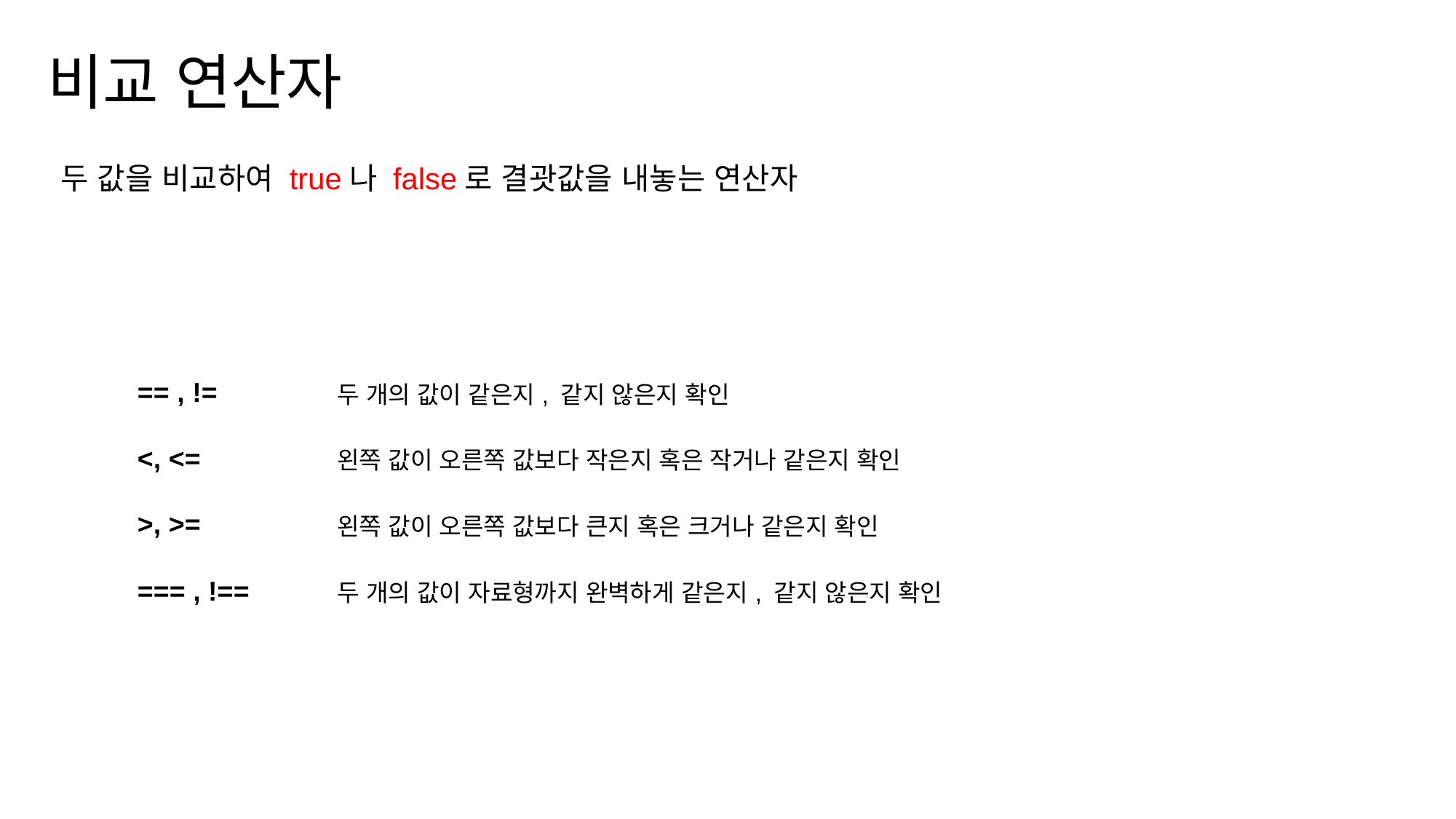

비교 연산자
두 값을 비교하여 true나 false로 결괏값을 내놓는 연산자
| == , != | 두 개의 값이 같은지, 같지 않은지 확인 |
| --- | --- |
| <, <= | 왼쪽 값이 오른쪽 값보다 작은지 혹은 작거나 같은지 확인 |
| >, >= | 왼쪽 값이 오른쪽 값보다 큰지 혹은 크거나 같은지 확인 |
| === , !== | 두 개의 값이 자료형까지 완벽하게 같은지, 같지 않은지 확인 |